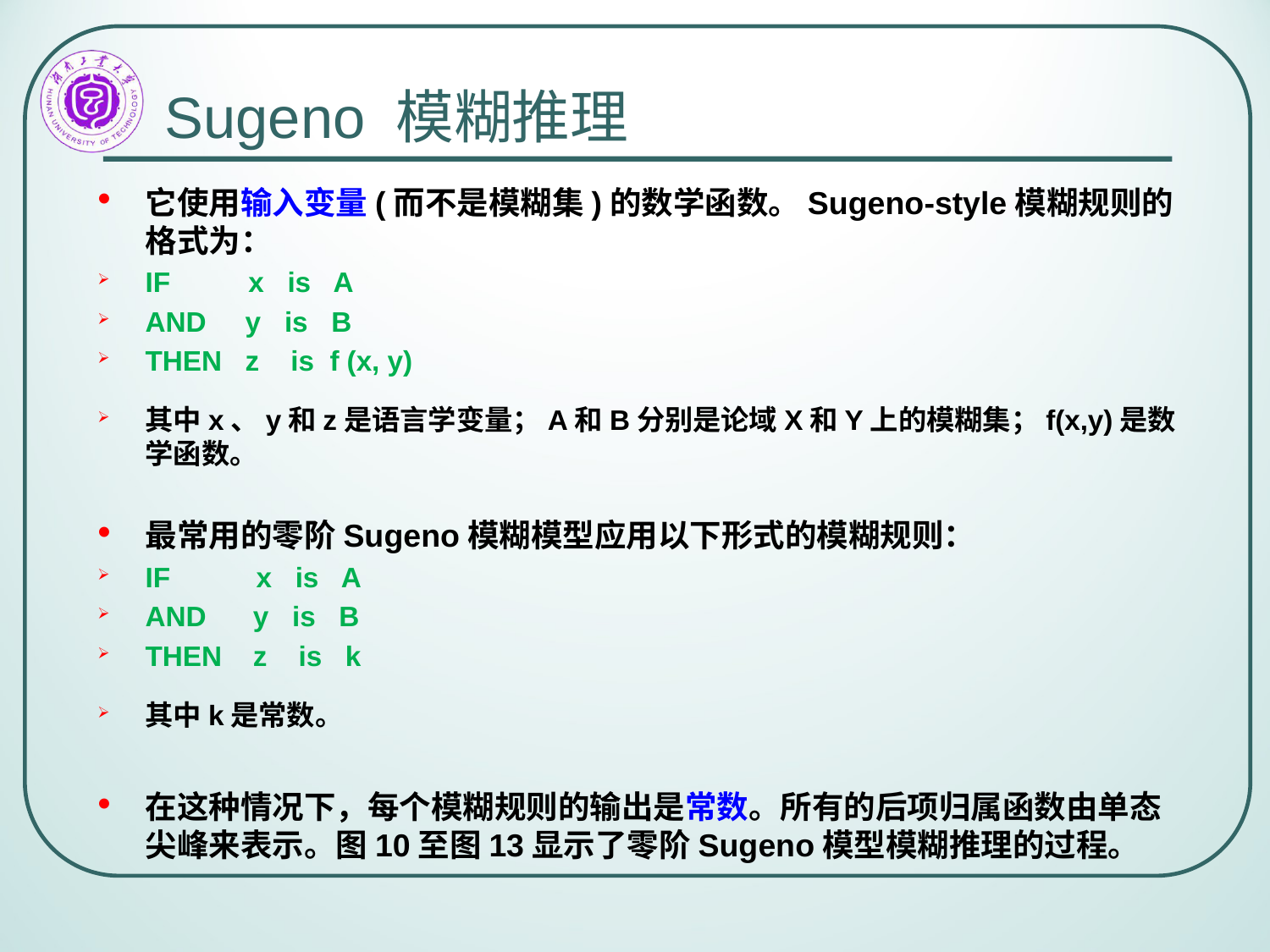

# Sugeno 模糊推理
它使用输入变量(而不是模糊集)的数学函数。Sugeno-style模糊规则的格式为：
IF          x   is   A
AND     y   is   B
THEN   z    is  f (x, y)

其中x、y和z是语言学变量；A和B分别是论域X和Y上的模糊集；f(x,y)是数学函数。

最常用的零阶Sugeno模糊模型应用以下形式的模糊规则：
IF           x   is   A
AND      y   is   B
THEN    z    is   k

其中k是常数。

在这种情况下，每个模糊规则的输出是常数。所有的后项归属函数由单态尖峰来表示。图10至图13显示了零阶Sugeno模型模糊推理的过程。